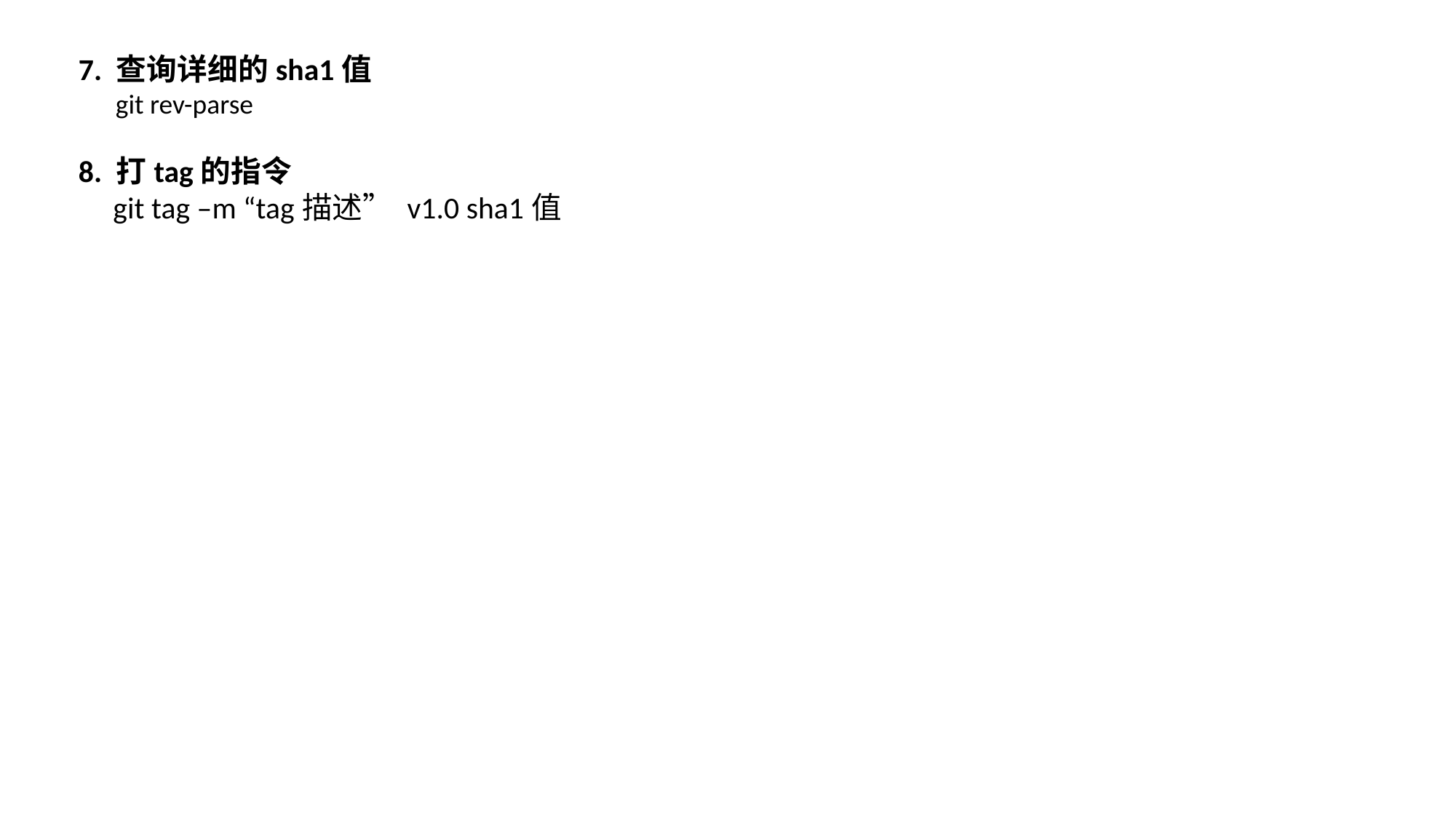

7. 查询详细的sha1值
      git rev-parse

8. 打tag的指令
     git tag –m “tag描述” v1.0 sha1值